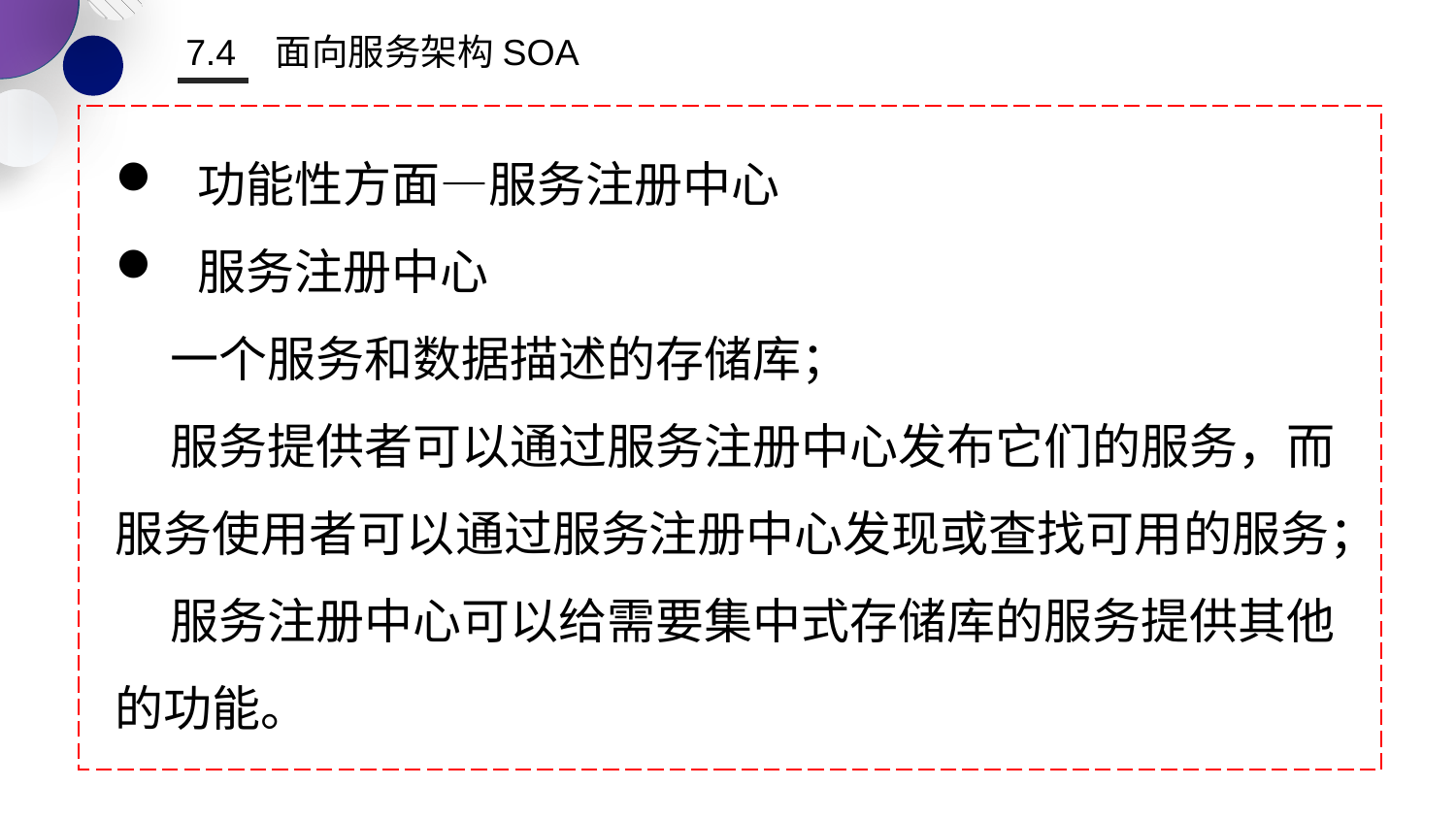

7.4   面向服务架构SOA

  功能性方面—服务注册中心
  服务注册中心
    一个服务和数据描述的存储库；
    服务提供者可以通过服务注册中心发布它们的服务，而服务使用者可以通过服务注册中心发现或查找可用的服务；
    服务注册中心可以给需要集中式存储库的服务提供其他的功能。